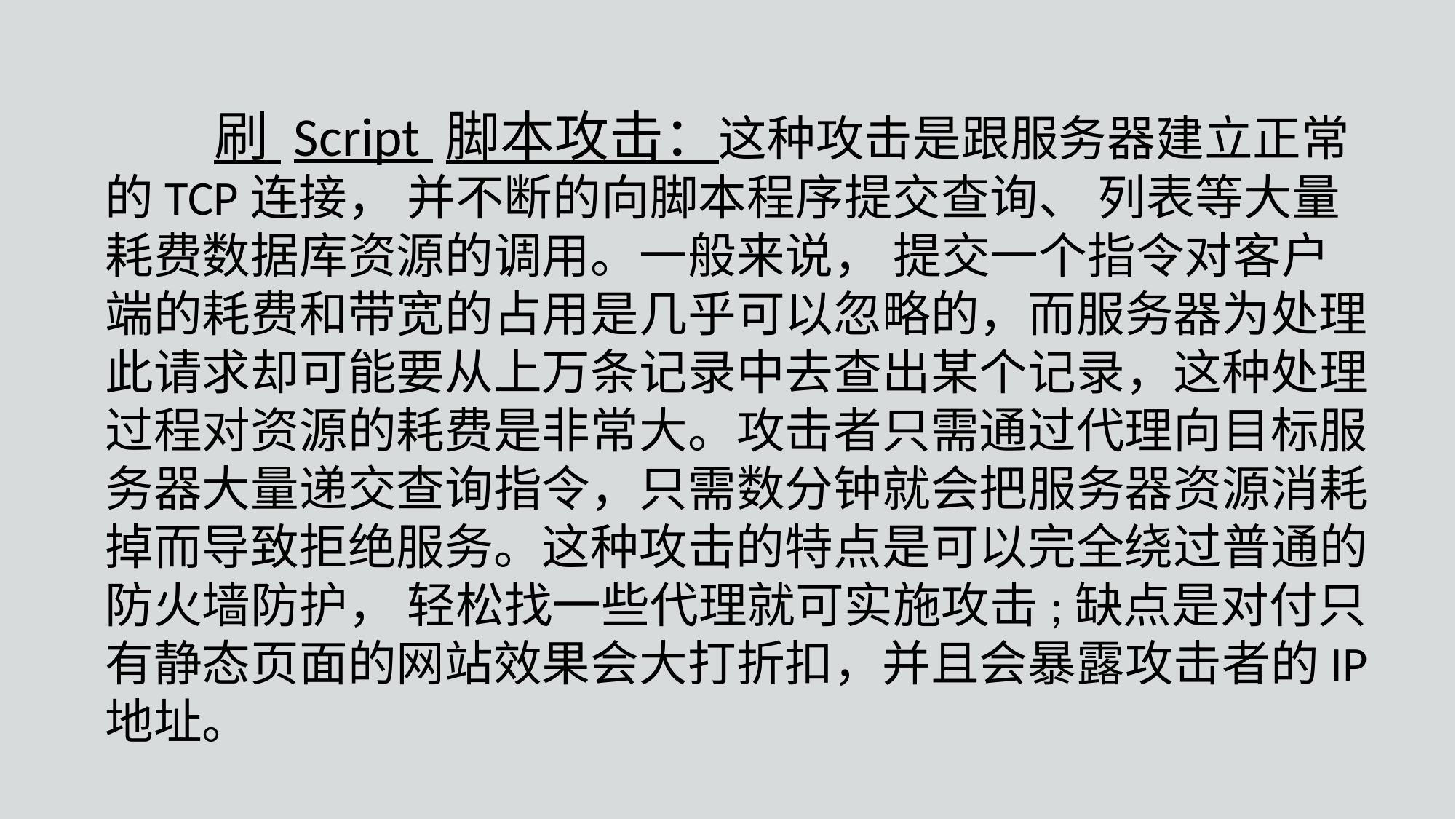

刷 Script 脚本攻击：这种攻击是跟服务器建立正常的TCP连接， 并不断的向脚本程序提交查询、 列表等大量耗费数据库资源的调用。一般来说， 提交一个指令对客户端的耗费和带宽的占用是几乎可以忽略的，而服务器为处理此请求却可能要从上万条记录中去查出某个记录，这种处理过程对资源的耗费是非常大。攻击者只需通过代理向目标服务器大量递交查询指令，只需数分钟就会把服务器资源消耗掉而导致拒绝服务。这种攻击的特点是可以完全绕过普通的防火墙防护， 轻松找一些代理就可实施攻击;缺点是对付只有静态页面的网站效果会大打折扣，并且会暴露攻击者的IP地址。